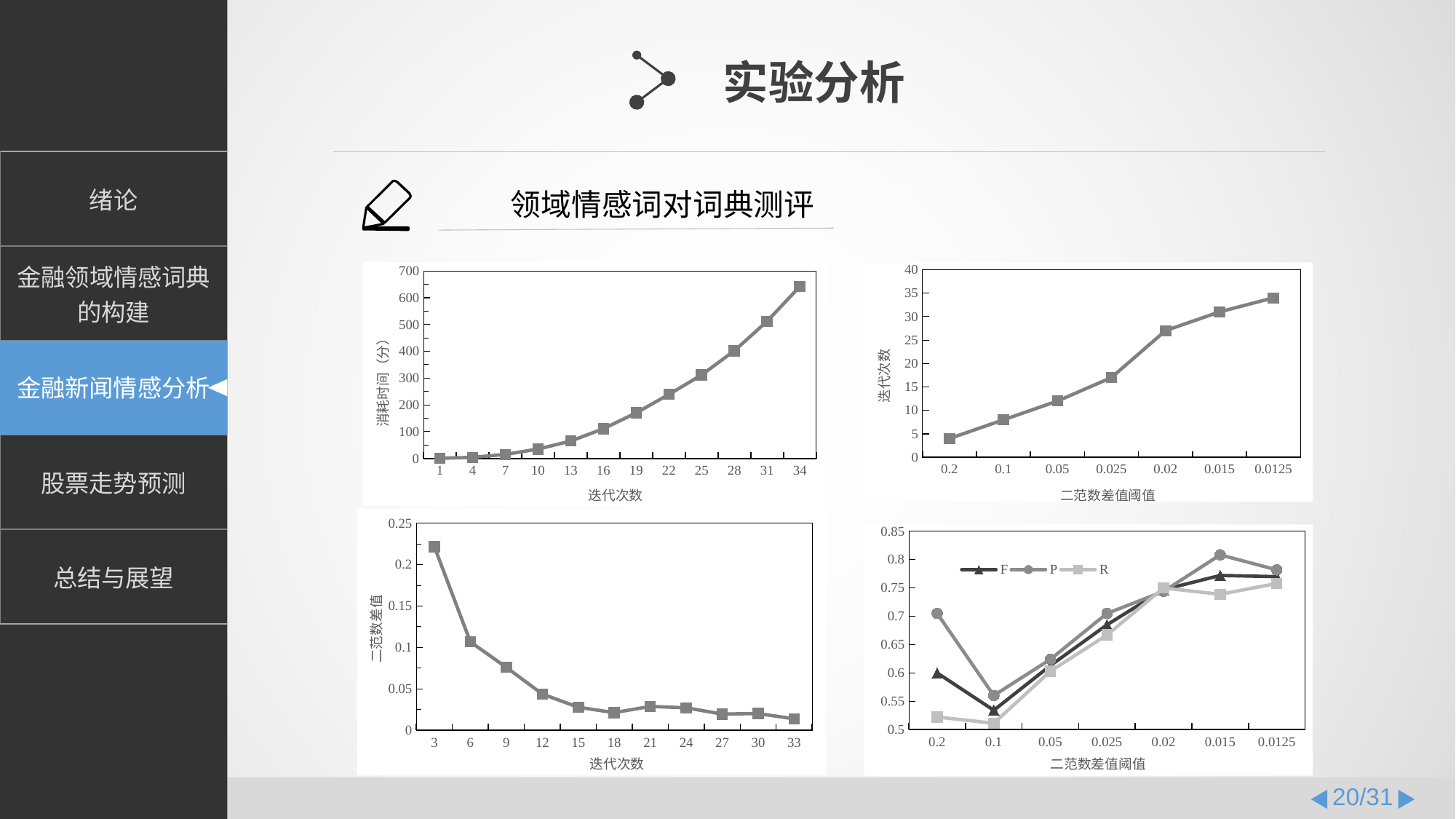

实验分析

领域情感词对词典测评

### Chart

| Category | iterations |
|---|---|
| 0.2 | 4.0 |
| 0.1 | 8.0 |
| 0.05 | 12.0 |
| 2.5000000000000001E-2 | 17.0 |
| 0.02 | 27.0 |
| 1.4999999999999999E-2 | 31.0 |
| 1.2500000000000001E-2 | 34.0 |

### Chart

| Category | time-consuming |
|---|---|
| 1 | 0.5 |
| 4 | 4.0 |
| 7 | 15.0 |
| 10 | 35.0 |
| 13 | 65.0 |
| 16 | 111.0 |
| 19 | 170.0 |
| 22 | 239.0 |
| 25 | 312.0 |
| 28 | 402.0 |
| 31 | 512.0 |
| 34 | 642.0 |

### Chart

| Category | 2-norm difference |
|---|---|
| 3 | 0.2217 |
| 6 | 0.1068 |
| 9 | 0.076 |
| 12 | 0.0438 |
| 15 | 0.0279 |
| 18 | 0.0214 |
| 21 | 0.0289 |
| 24 | 0.0272 |
| 27 | 0.0197 |
| 30 | 0.0203 |
| 33 | 0.0139 |

### Chart

| Category | F | P | R |
|---|---|---|---|
| 0.2 | 0.6 | 0.705 | 0.522 |
| 0.1 | 0.534 | 0.56 | 0.511 |
| 0.05 | 0.613 | 0.624 | 0.603 |
| 2.5000000000000001E-2 | 0.685 | 0.705 | 0.667 |
| 0.02 | 0.747 | 0.744 | 0.75 |
| 1.4999999999999999E-2 | 0.77215 | 0.80854 | 0.73889 |
| 1.2500000000000001E-2 | 0.77 | 0.782 | 0.758 |